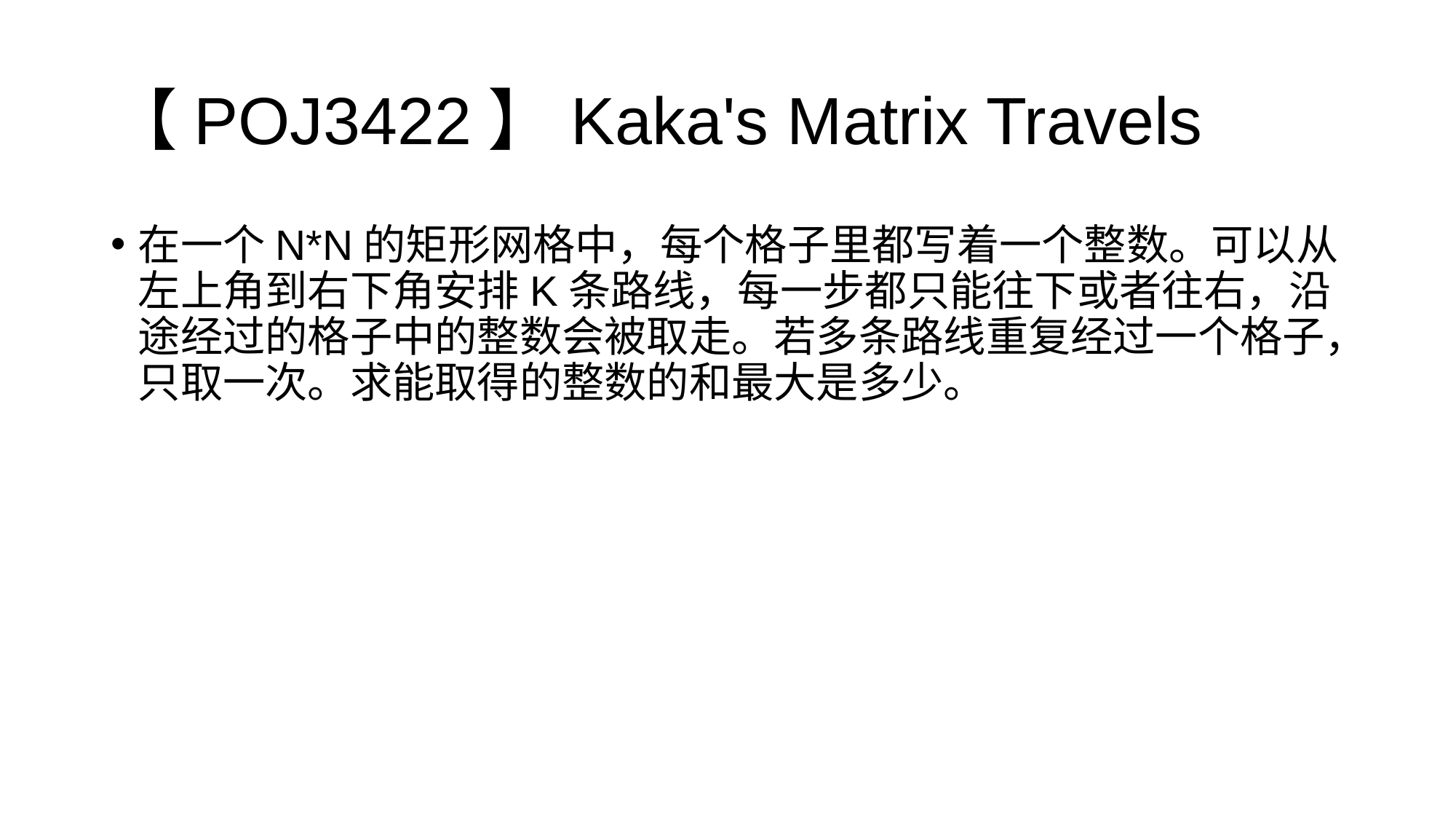

# 【POJ3422】Kaka's Matrix Travels
在一个N*N的矩形网格中，每个格子里都写着一个整数。可以从左上角到右下角安排K条路线，每一步都只能往下或者往右，沿途经过的格子中的整数会被取走。若多条路线重复经过一个格子，只取一次。求能取得的整数的和最大是多少。